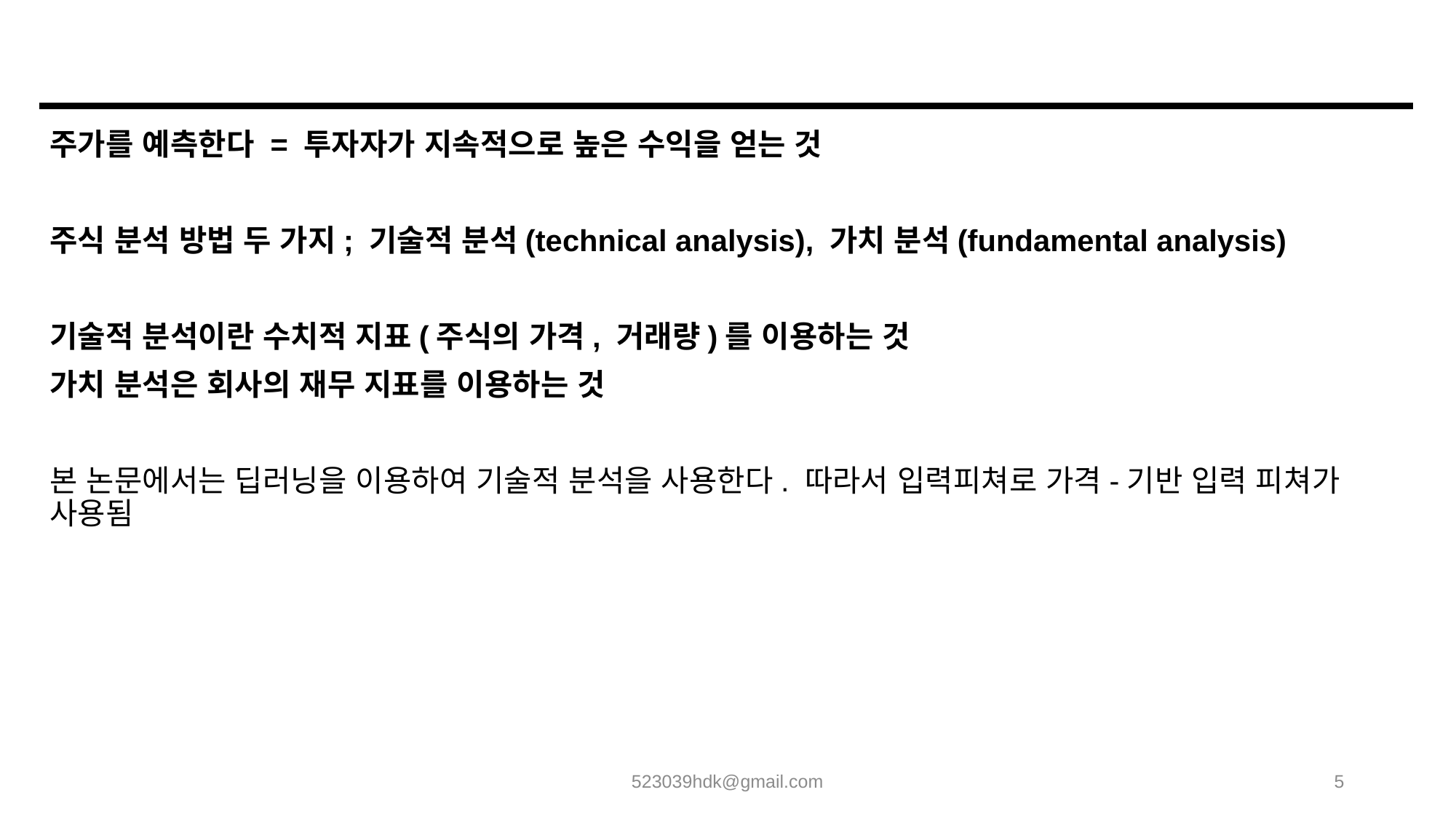

주가를 예측한다 = 투자자가 지속적으로 높은 수익을 얻는 것

주식 분석 방법 두 가지; 기술적 분석(technical analysis), 가치 분석(fundamental analysis)

기술적 분석이란 수치적 지표(주식의 가격, 거래량)를 이용하는 것
가치 분석은 회사의 재무 지표를 이용하는 것

본 논문에서는 딥러닝을 이용하여 기술적 분석을 사용한다. 따라서 입력피쳐로 가격-기반 입력 피쳐가 사용됨

523039hdk@gmail.com
5